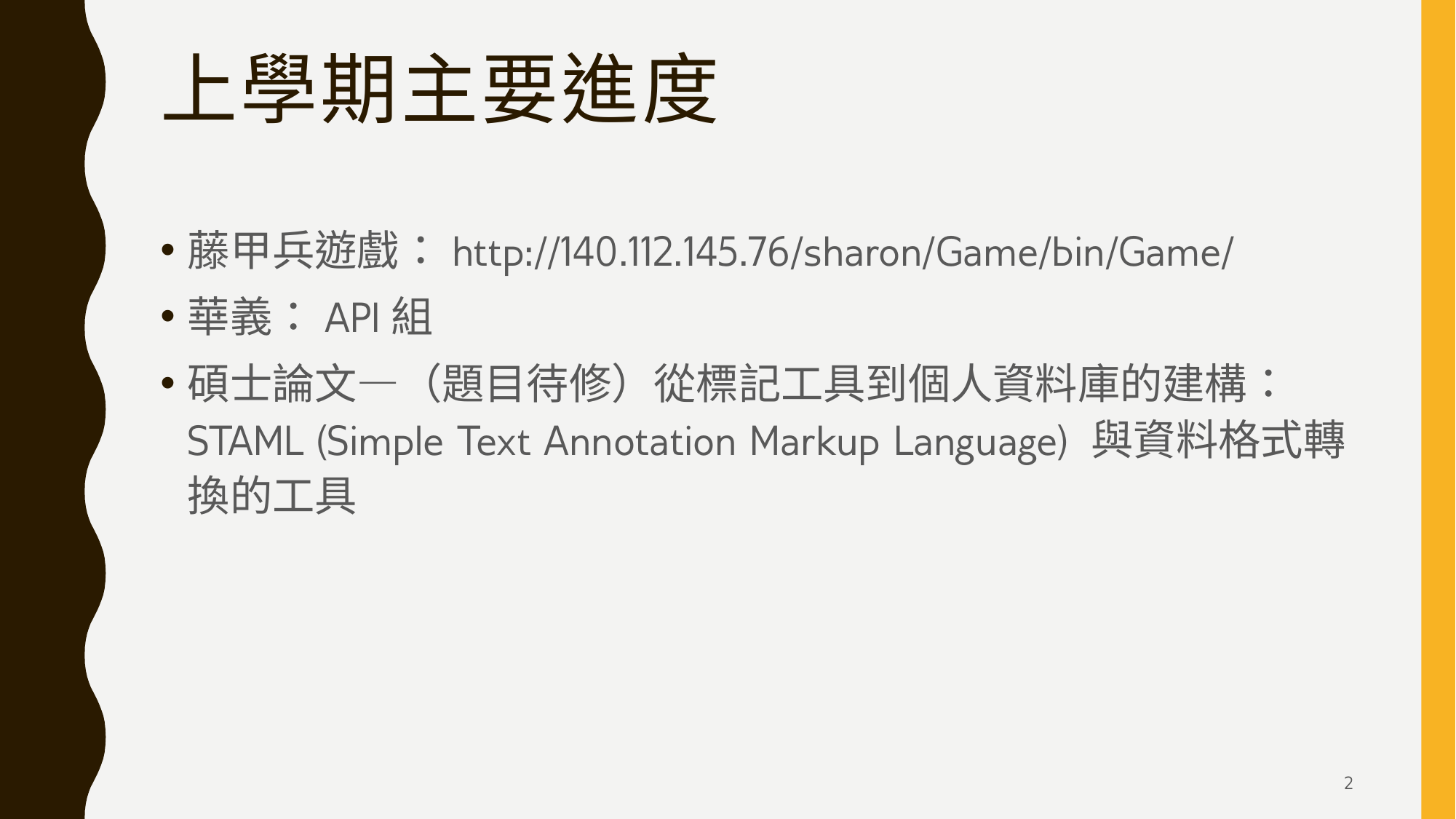

# 上學期主要進度
藤甲兵遊戲：http://140.112.145.76/sharon/Game/bin/Game/
華義：API組
碩士論文—（題目待修）從標記工具到個人資料庫的建構：STAML (Simple Text Annotation Markup Language) 與資料格式轉換的工具
2